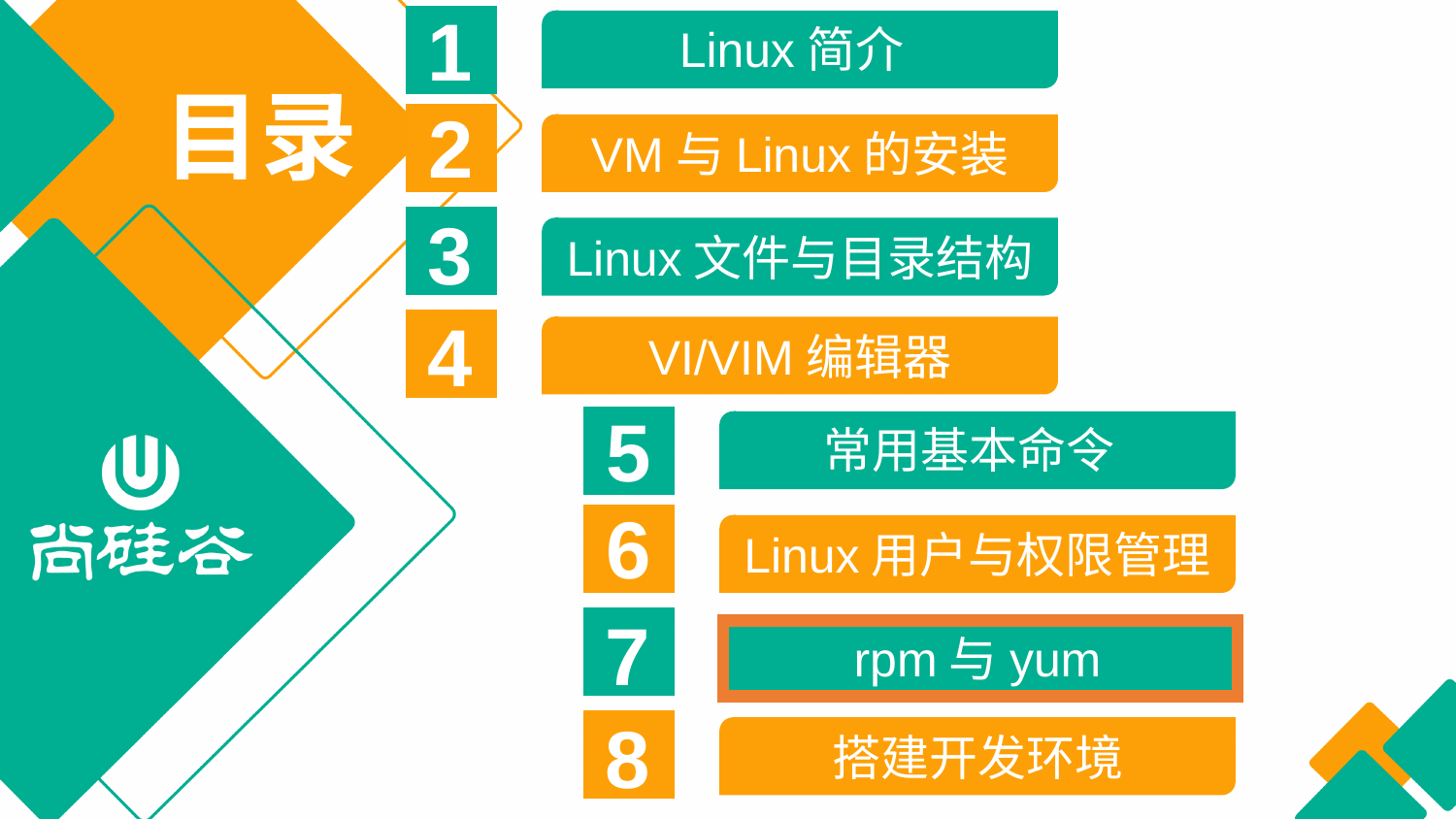

1

Linux简介
目录
2

VM与Linux的安装
3

Linux文件与目录结构
4

VI/VIM编辑器
5

常用基本命令
6

Linux用户与权限管理
7

rpm与yum

8

搭建开发环境